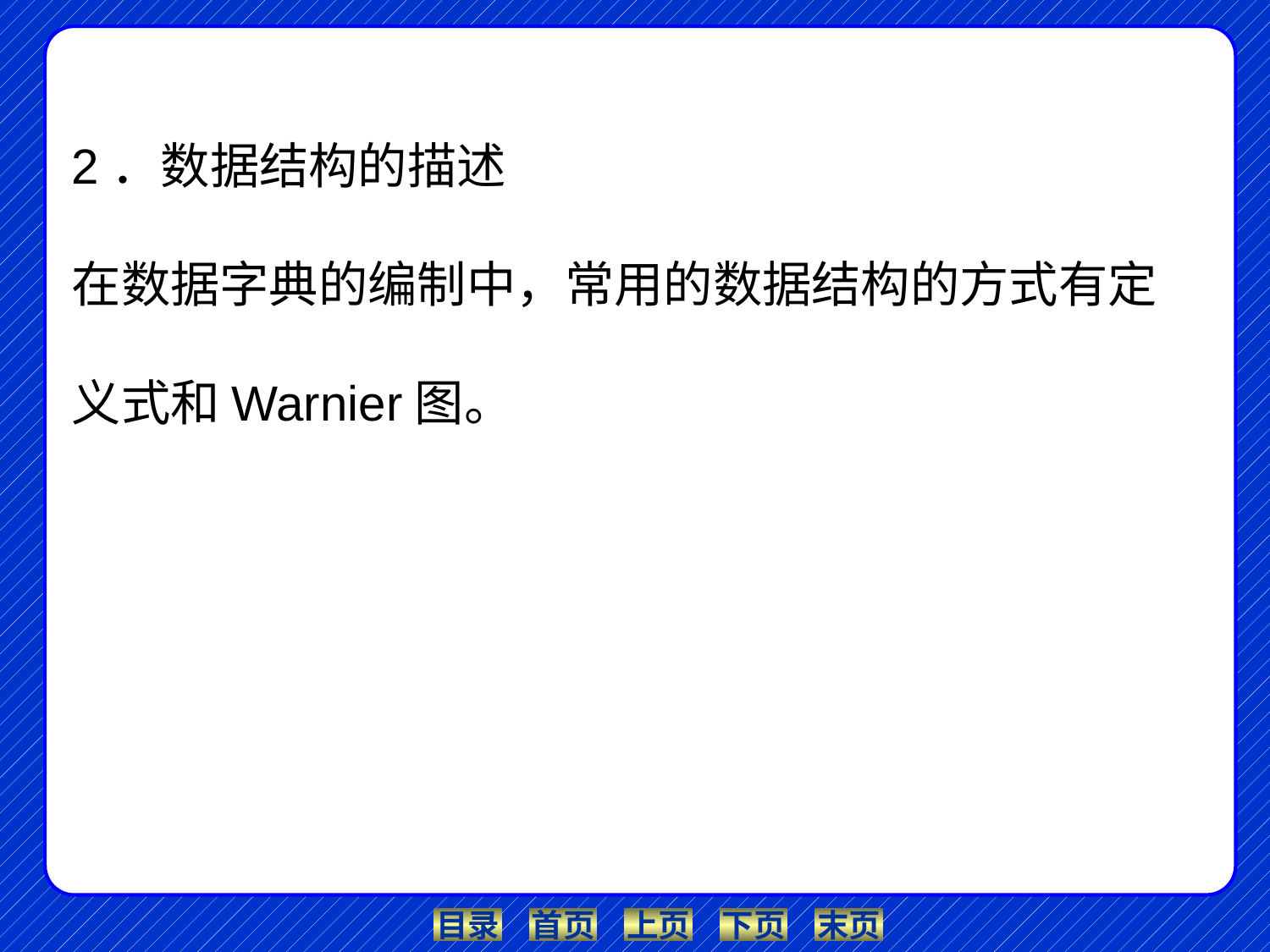

2．数据结构的描述
在数据字典的编制中，常用的数据结构的方式有定义式和Warnier图。